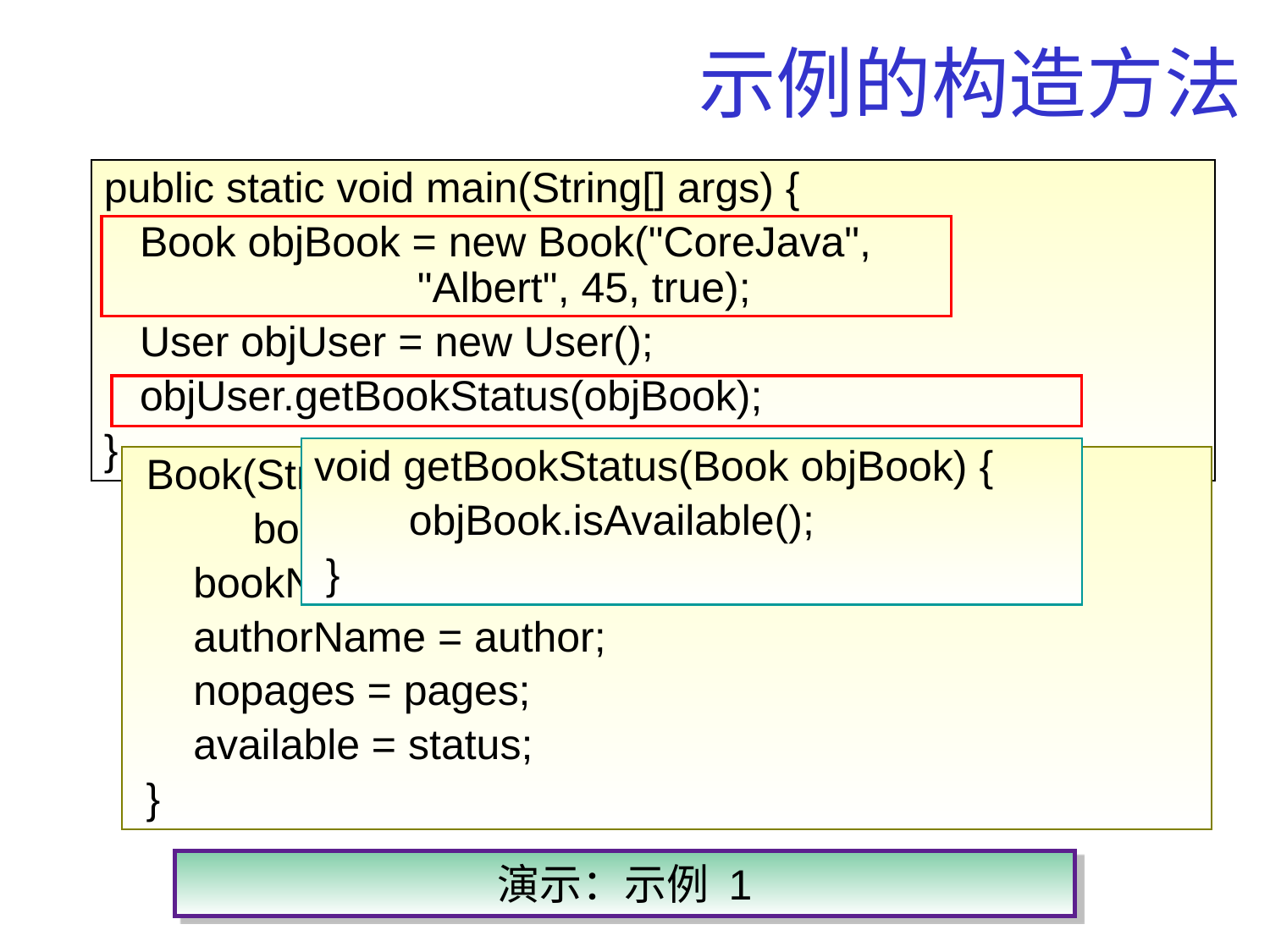

# 示例的构造方法
public static void main(String[] args) {
   Book objBook = new Book("CoreJava", 			                "Albert", 45, true);
   User objUser = new User();
   objUser.getBookStatus(objBook);
}

void getBookStatus(Book objBook) {
        objBook.isAvailable();
 }
 Book(String book, String author, int pages,
          boolean status) {
     bookName = book;
     authorName = author;
     nopages = pages;
     available = status;
 }
演示：示例 1
31